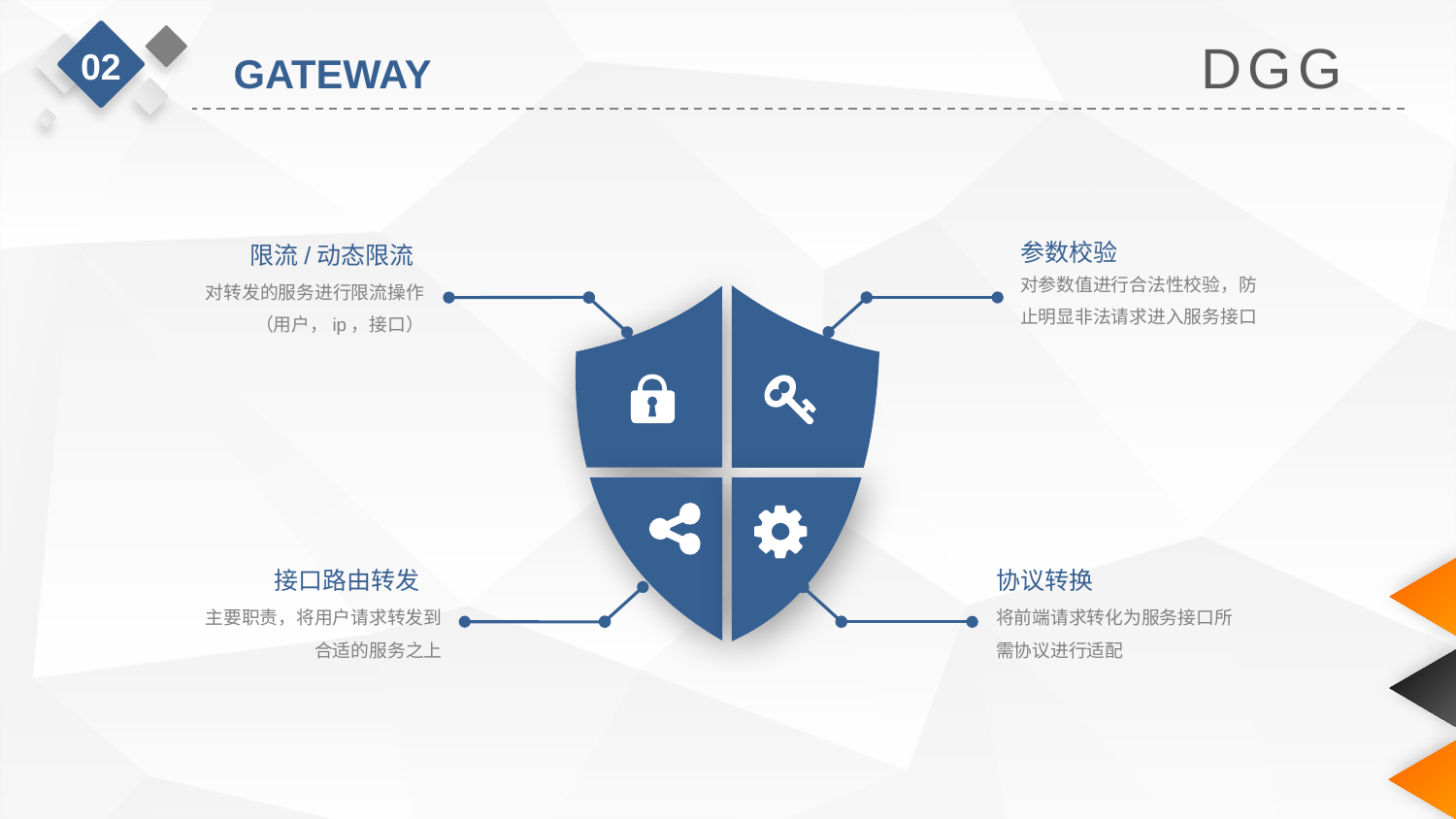

DGG

02

GATEWAY
参数校验
对参数值进行合法性校验，防止明显非法请求进入服务接口
限流/动态限流
对转发的服务进行限流操作（用户，ip，接口）

接口路由转发
主要职责，将用户请求转发到合适的服务之上
协议转换
将前端请求转化为服务接口所需协议进行适配